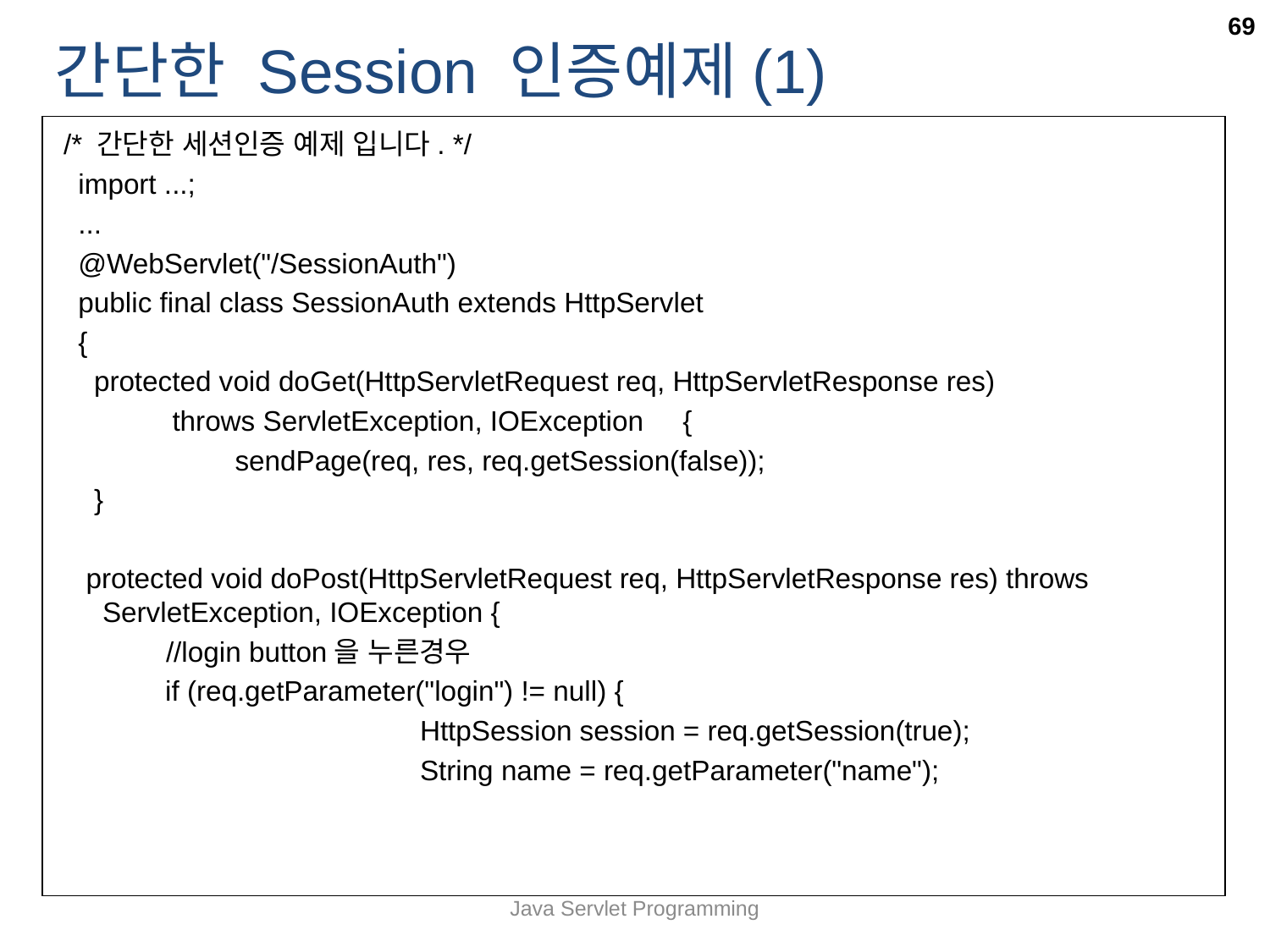

69
간단한 Session 인증예제(1)
 /* 간단한 세션인증 예제 입니다. */
   import ...;
   ...
   @WebServlet("/SessionAuth")
   public final class SessionAuth extends HttpServlet
   {
     protected void doGet(HttpServletRequest req, HttpServletResponse res)
               throws ServletException, IOException     {
                       sendPage(req, res, req.getSession(false));
     }

    protected void doPost(HttpServletRequest req, HttpServletResponse res) throws ServletException, IOException {
	//login button을 누른경우
      if (req.getParameter("login") != null) {
			HttpSession session = req.getSession(true);
			String name = req.getParameter("name");
Java Servlet Programming